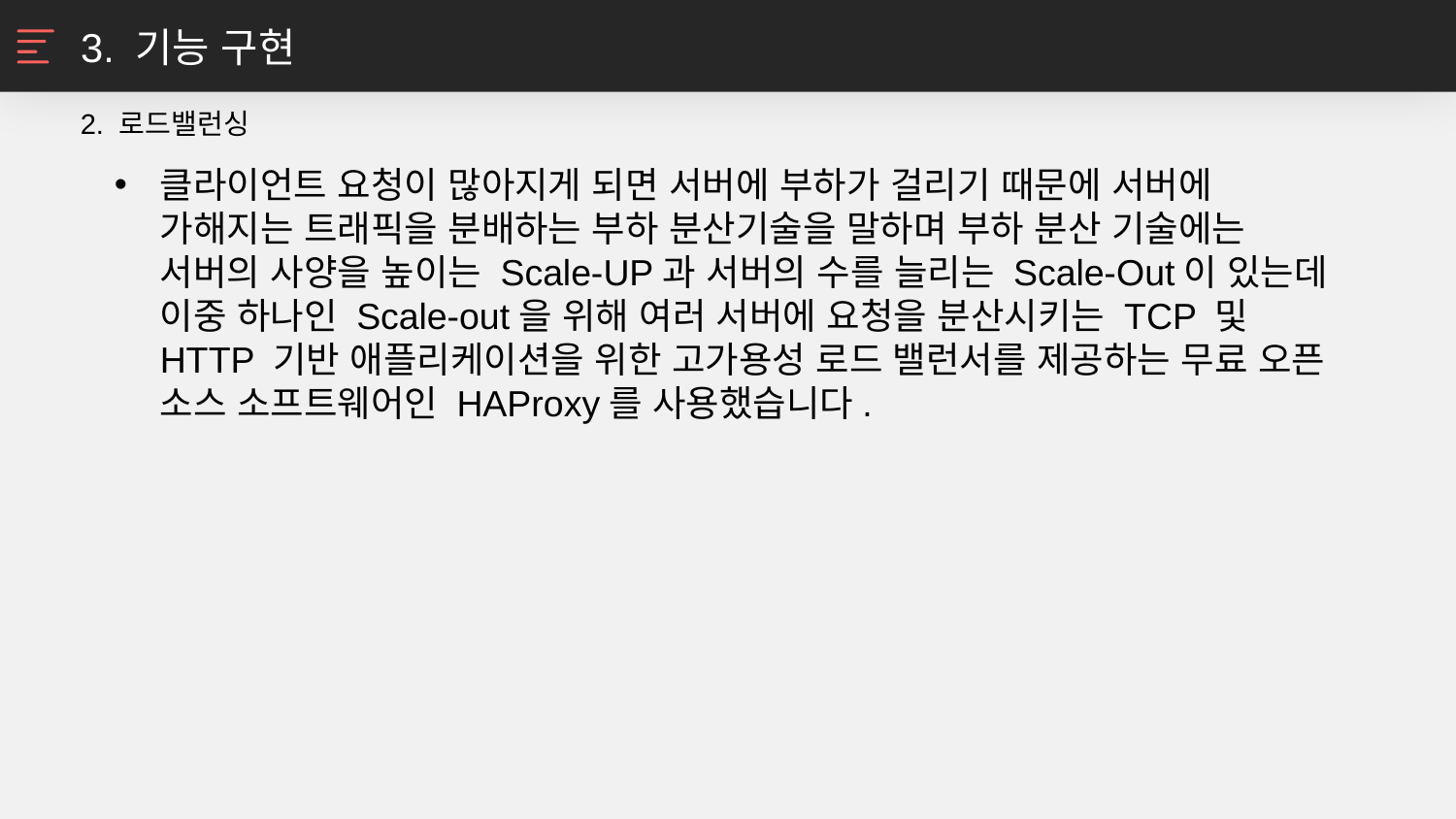

3. 기능 구현

2. 로드밸런싱
클라이언트 요청이 많아지게 되면 서버에 부하가 걸리기 때문에 서버에 가해지는 트래픽을 분배하는 부하 분산기술을 말하며 부하 분산 기술에는 서버의 사양을 높이는 Scale-UP과 서버의 수를 늘리는 Scale-Out이 있는데 이중 하나인 Scale-out을 위해 여러 서버에 요청을 분산시키는 TCP 및 HTTP 기반 애플리케이션을 위한 고가용성 로드 밸런서를 제공하는 무료 오픈 소스 소프트웨어인 HAProxy를 사용했습니다.